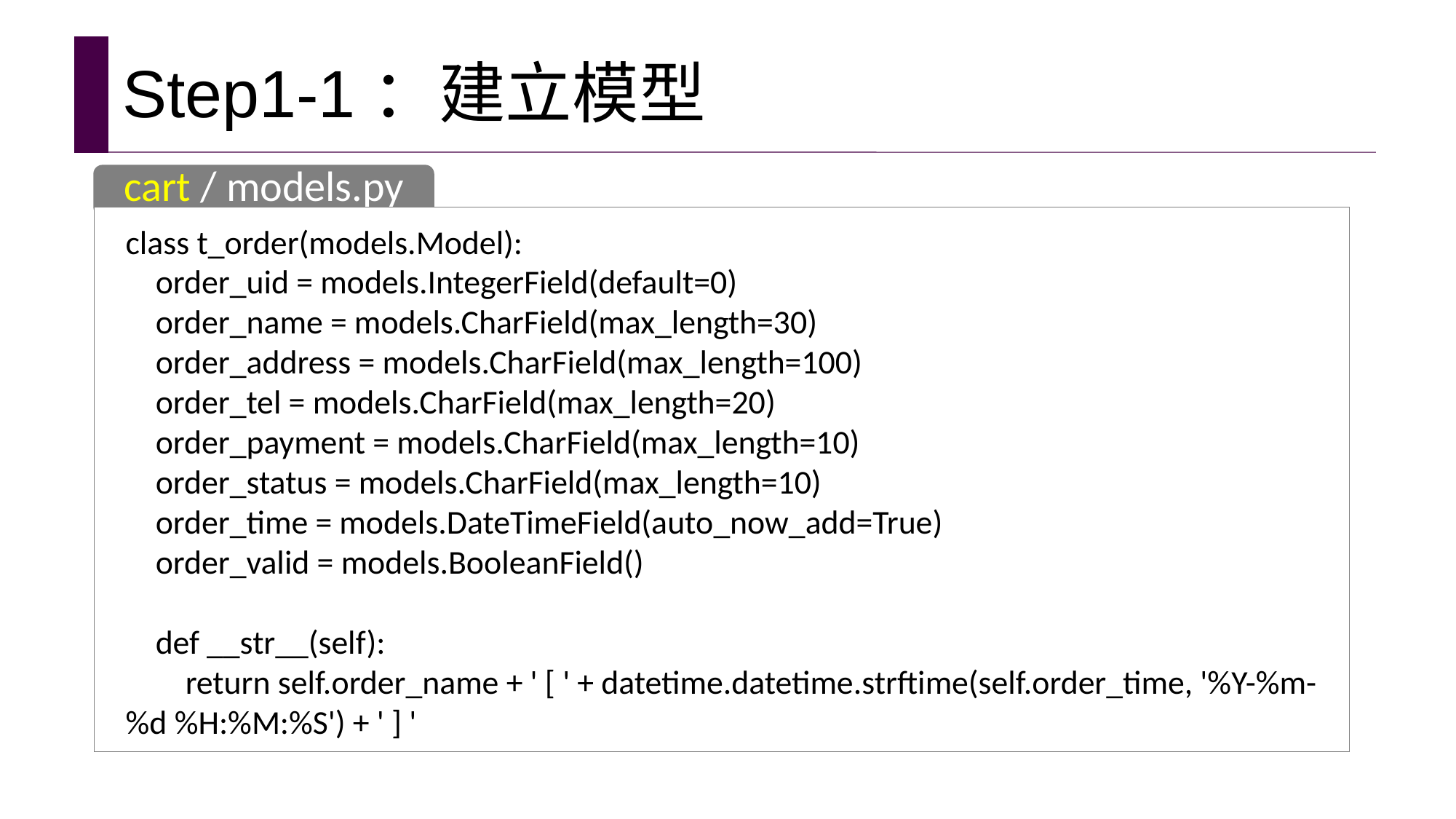

# Step1-1：建立模型
cart / models.py

class t_order(models.Model):
    order_uid = models.IntegerField(default=0)
    order_name = models.CharField(max_length=30)
    order_address = models.CharField(max_length=100)
    order_tel = models.CharField(max_length=20)
    order_payment = models.CharField(max_length=10)
    order_status = models.CharField(max_length=10)
    order_time = models.DateTimeField(auto_now_add=True)
    order_valid = models.BooleanField()

    def __str__(self):
        return self.order_name + ' [ ' + datetime.datetime.strftime(self.order_time, '%Y-%m-%d %H:%M:%S') + ' ] '